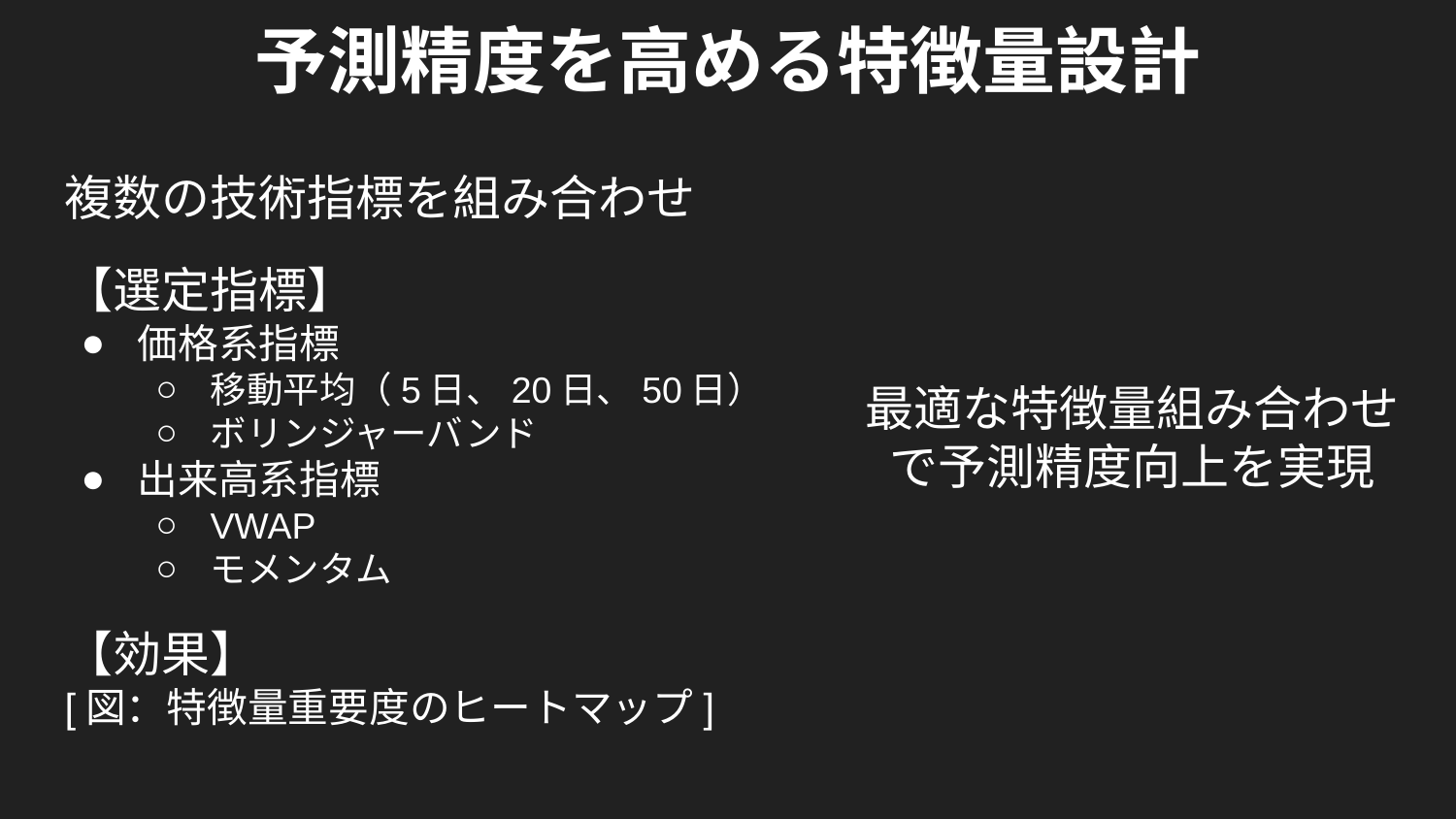

予測精度を高める特徴量設計
複数の技術指標を組み合わせ

【選定指標】
価格系指標
移動平均（5日、20日、50日）
ボリンジャーバンド
出来高系指標
VWAP
モメンタム

【効果】
[図：特徴量重要度のヒートマップ]
最適な特徴量組み合わせで予測精度向上を実現